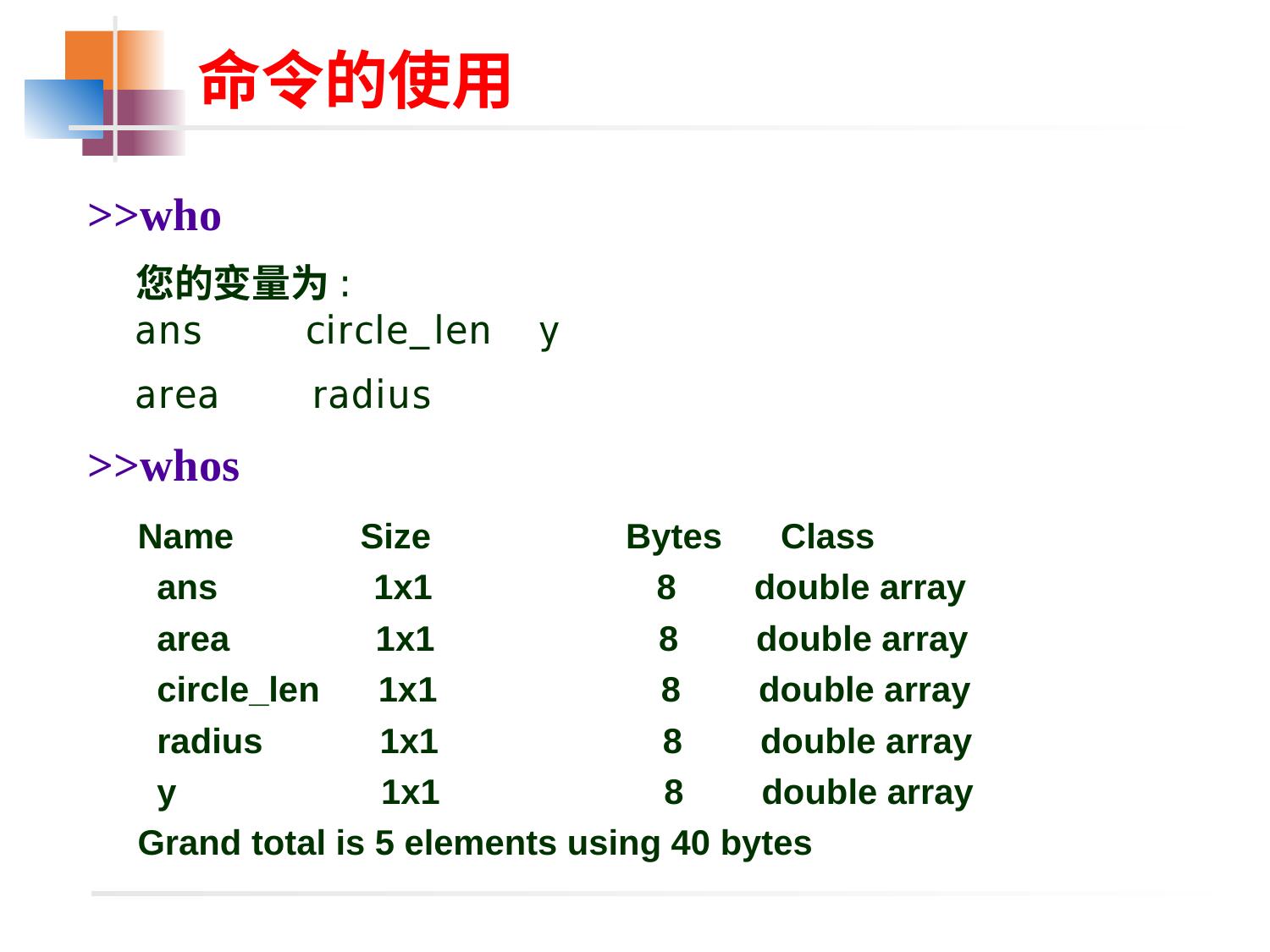

# 命令的使用
>>who
您的变量为:
ans         circle_len    y
area        radius
>>whos
Name             Size                    Bytes      Class
  ans                1x1                       8        double array
  area               1x1                       8        double array
  circle_len      1x1                       8        double array
  radius            1x1                       8        double array
  y                     1x1                       8        double array
Grand total is 5 elements using 40 bytes